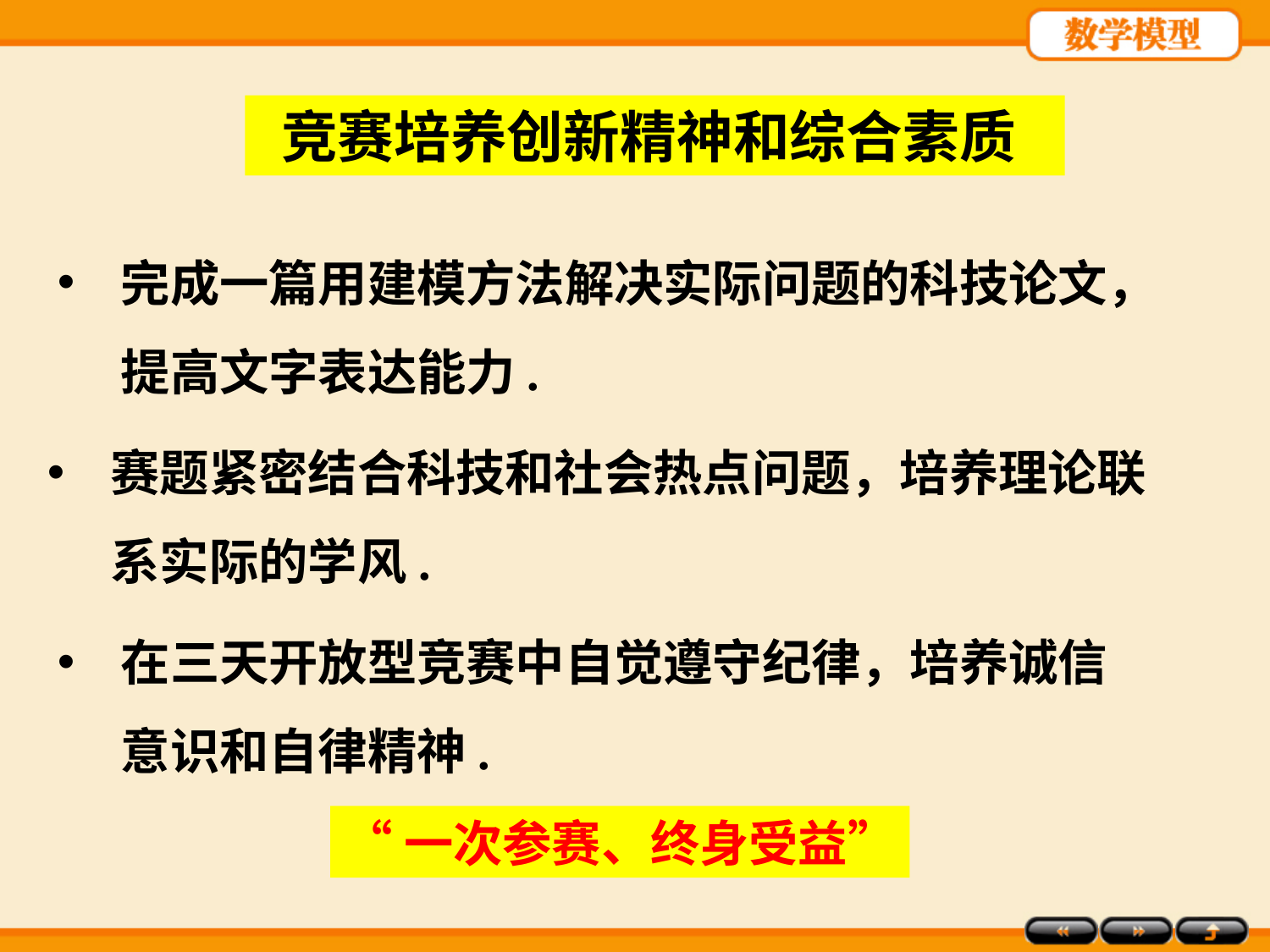

竞赛培养创新精神和综合素质
完成一篇用建模方法解决实际问题的科技论文，提高文字表达能力.
赛题紧密结合科技和社会热点问题，培养理论联系实际的学风.
在三天开放型竞赛中自觉遵守纪律，培养诚信意识和自律精神.
“一次参赛、终身受益”